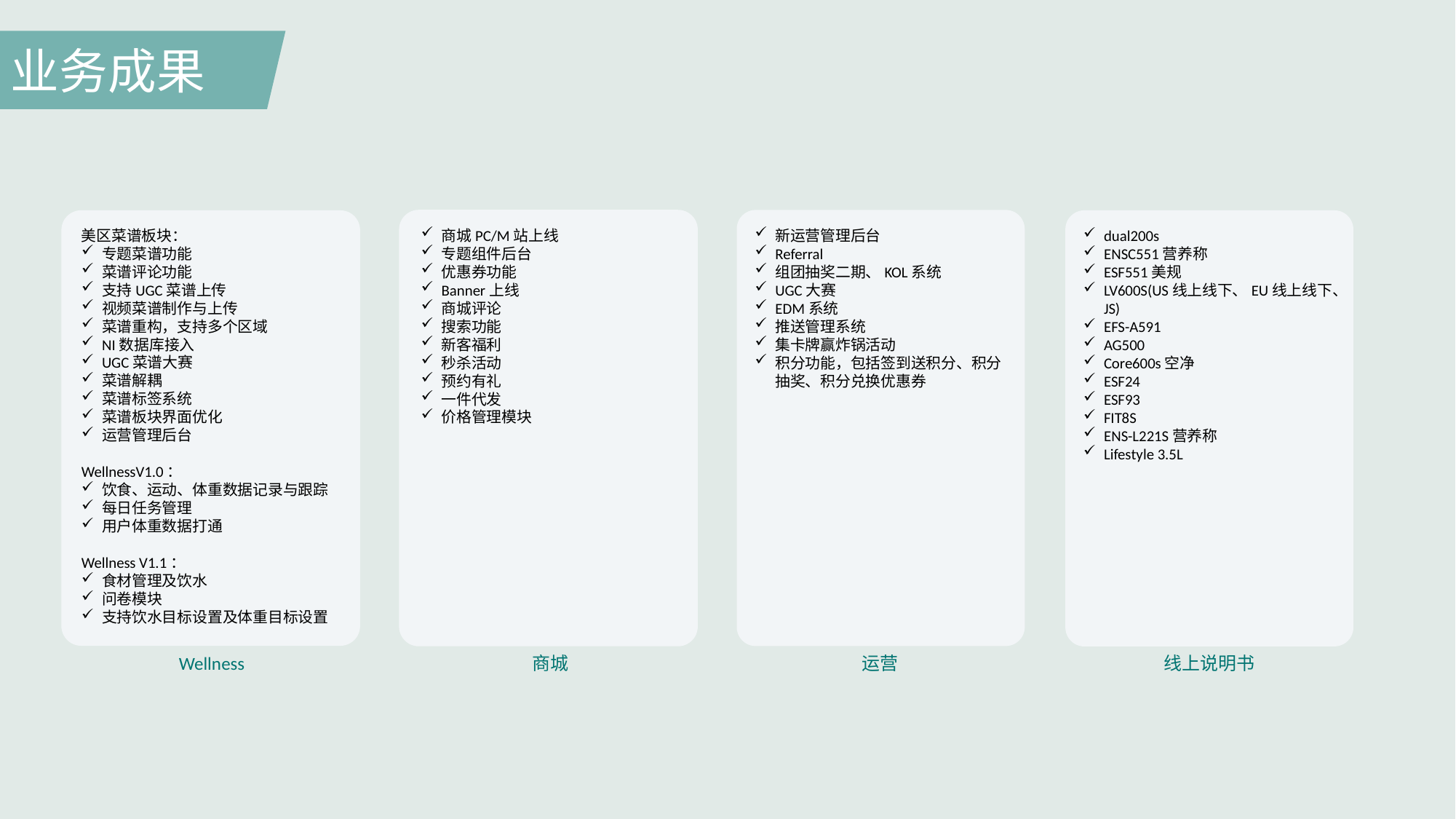

业务成果

商城PC/M站上线
专题组件后台
优惠券功能
Banner上线
商城评论
搜索功能
新客福利
秒杀活动
预约有礼
一件代发
价格管理模块
美区菜谱板块：
专题菜谱功能
菜谱评论功能
支持UGC菜谱上传
视频菜谱制作与上传
菜谱重构，支持多个区域
NI数据库接入
UGC菜谱大赛
菜谱解耦
菜谱标签系统
菜谱板块界面优化
运营管理后台

WellnessV1.0：
饮食、运动、体重数据记录与跟踪
每日任务管理
用户体重数据打通

Wellness V1.1：
食材管理及饮水
问卷模块
支持饮水目标设置及体重目标设置
新运营管理后台
Referral
组团抽奖二期、KOL系统
UGC大赛
EDM系统
推送管理系统
集卡牌赢炸锅活动
积分功能，包括签到送积分、积分抽奖、积分兑换优惠券
dual200s
ENSC551营养称
ESF551美规
LV600S(US线上线下、EU线上线下、JS)
EFS-A591
AG500
Core600s空净
ESF24
ESF93
FIT8S
ENS-L221S营养称
Lifestyle 3.5L
Wellness
商城
运营
线上说明书